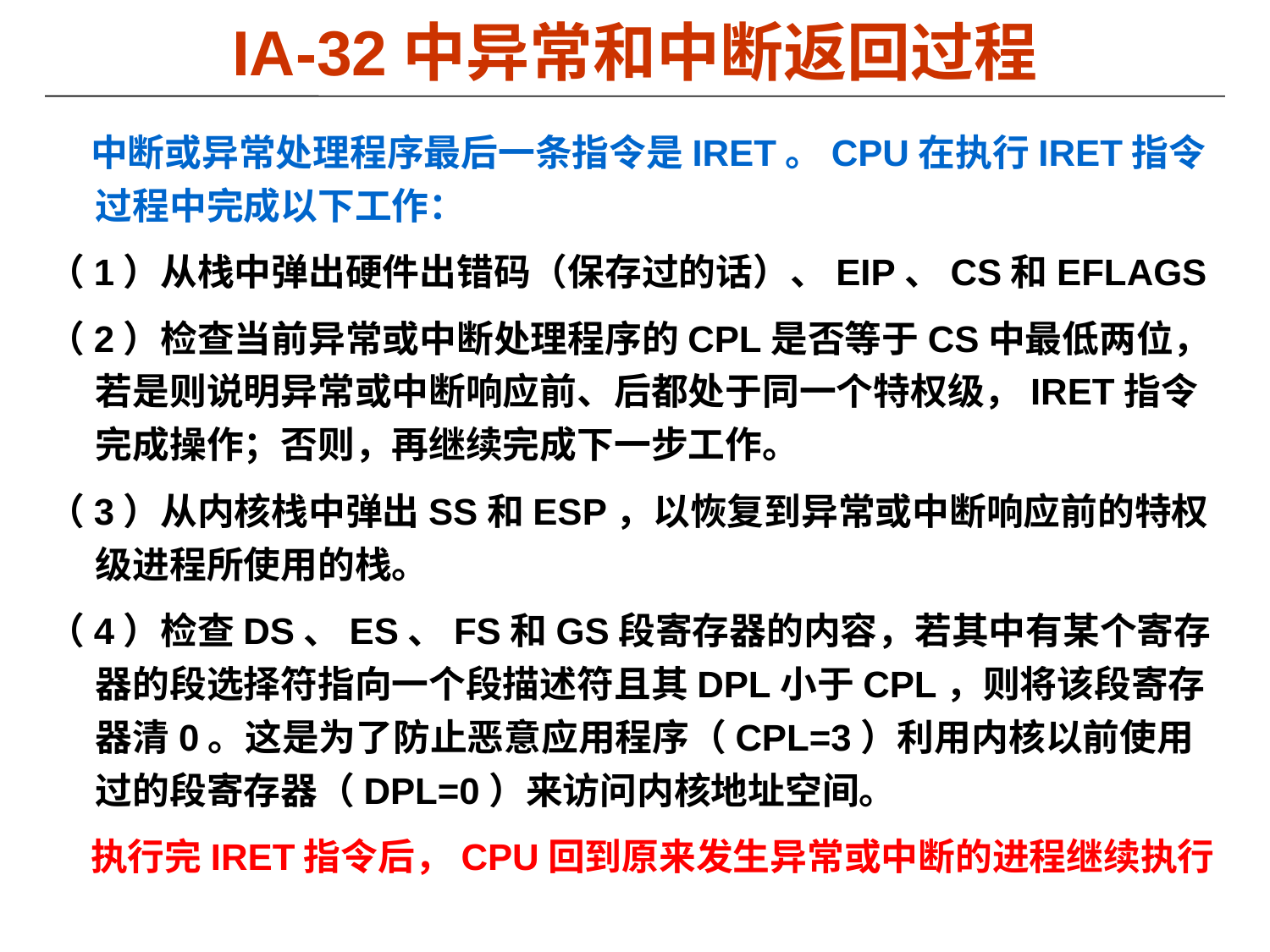

# IA-32中异常和中断返回过程
    中断或异常处理程序最后一条指令是IRET。CPU在执行IRET指令过程中完成以下工作：
（1）从栈中弹出硬件出错码（保存过的话）、EIP、CS和EFLAGS
（2）检查当前异常或中断处理程序的CPL是否等于CS中最低两位，若是则说明异常或中断响应前、后都处于同一个特权级，IRET指令完成操作；否则，再继续完成下一步工作。
（3）从内核栈中弹出SS和ESP，以恢复到异常或中断响应前的特权级进程所使用的栈。
（4）检查DS、ES、FS和GS段寄存器的内容，若其中有某个寄存器的段选择符指向一个段描述符且其DPL小于CPL，则将该段寄存器清0。这是为了防止恶意应用程序（CPL=3）利用内核以前使用过的段寄存器（DPL=0）来访问内核地址空间。
    执行完IRET指令后，CPU回到原来发生异常或中断的进程继续执行